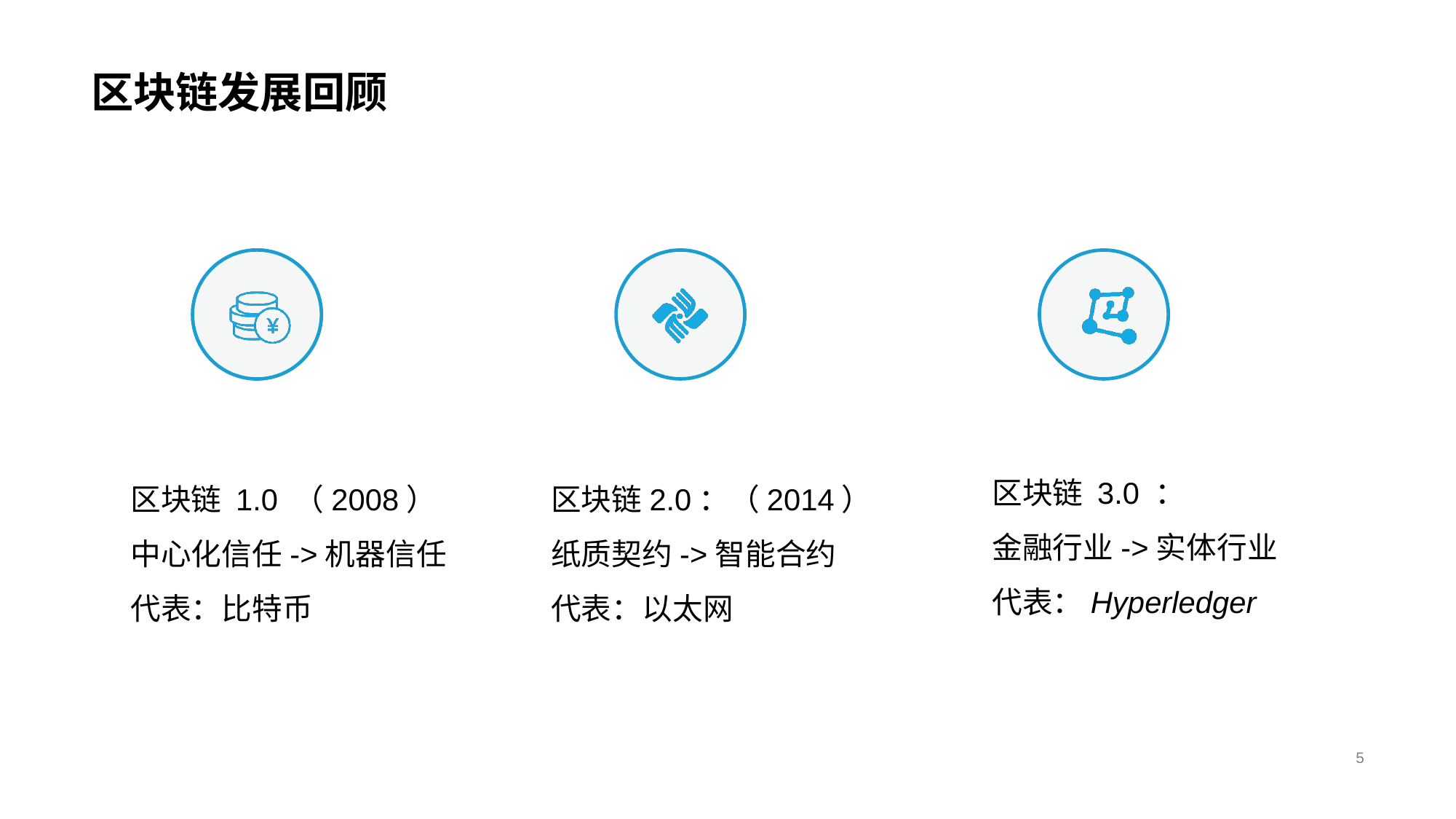

# 区块链发展回顾

区块链 3.0 ：
金融行业->实体行业
代表：Hyperledger
区块链2.0：（2014）
纸质契约->智能合约
代表：以太网
区块链 1.0 （2008）
中心化信任->机器信任
代表：比特币
5